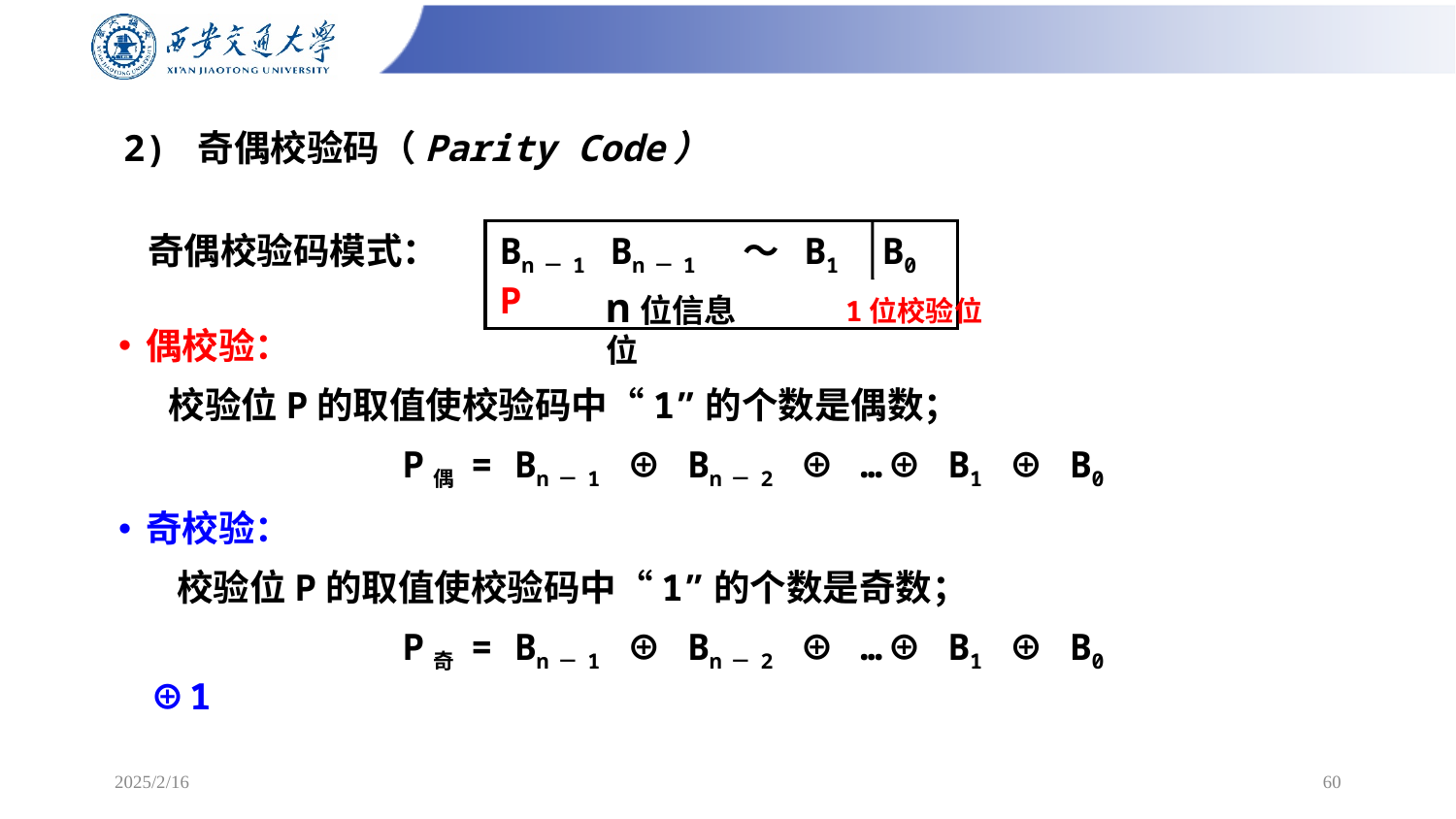

# 2) 奇偶校验码（Parity Code）

奇偶校验码模式：
Bn－1  Bn－1   ～  B1  B0  P
n位信息位
1位校验位
偶校验：
     校验位P的取值使校验码中“1”的个数是偶数；
             P偶 = Bn－1 ⊕ Bn－2 ⊕ …⊕ B1 ⊕ B0
奇校验：
      校验位P的取值使校验码中“1”的个数是奇数；
             P奇 = Bn－1 ⊕ Bn－2 ⊕ …⊕ B1 ⊕ B0 ⊕1
2025/2/16
60